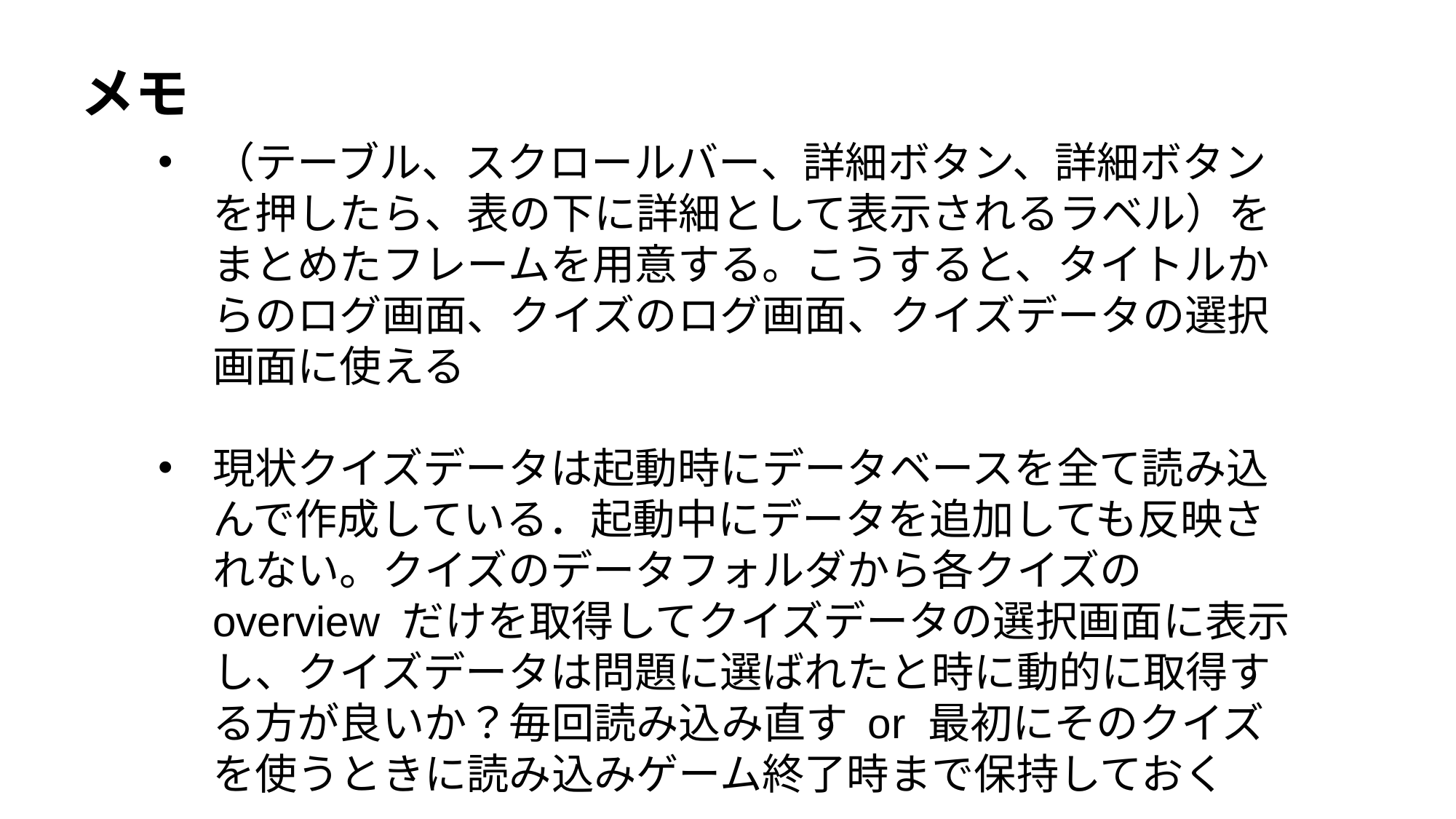

メモ
（テーブル、スクロールバー、詳細ボタン、詳細ボタンを押したら、表の下に詳細として表示されるラベル）をまとめたフレームを用意する。こうすると、タイトルからのログ画面、クイズのログ画面、クイズデータの選択画面に使える

現状クイズデータは起動時にデータベースを全て読み込んで作成している．起動中にデータを追加しても反映されない。クイズのデータフォルダから各クイズの overview だけを取得してクイズデータの選択画面に表示し、クイズデータは問題に選ばれたと時に動的に取得する方が良いか？毎回読み込み直す or 最初にそのクイズを使うときに読み込みゲーム終了時まで保持しておく